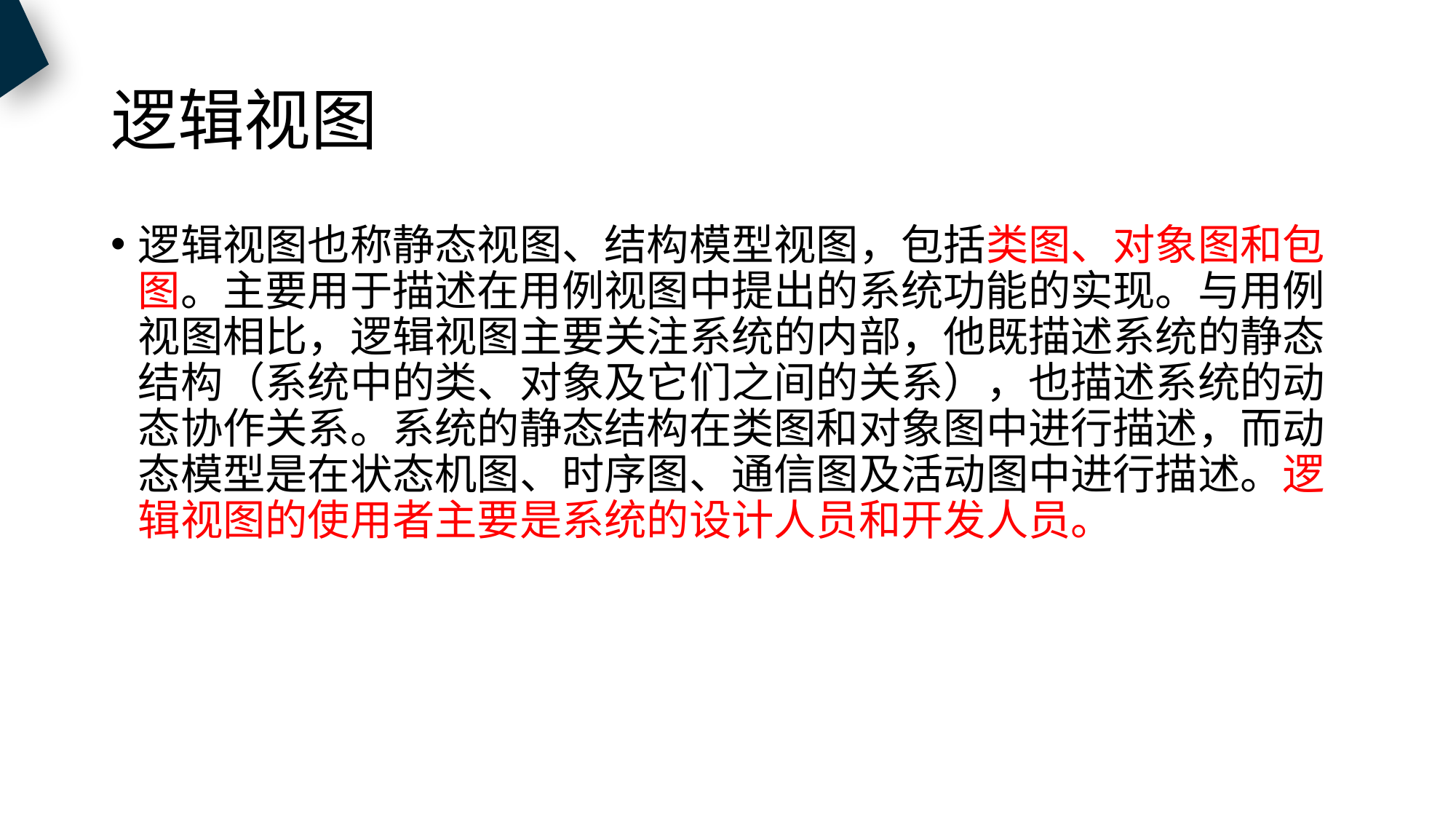

# 逻辑视图
逻辑视图也称静态视图、结构模型视图，包括类图、对象图和包图。主要用于描述在用例视图中提出的系统功能的实现。与用例视图相比，逻辑视图主要关注系统的内部，他既描述系统的静态结构（系统中的类、对象及它们之间的关系），也描述系统的动态协作关系。系统的静态结构在类图和对象图中进行描述，而动态模型是在状态机图、时序图、通信图及活动图中进行描述。逻辑视图的使用者主要是系统的设计人员和开发人员。